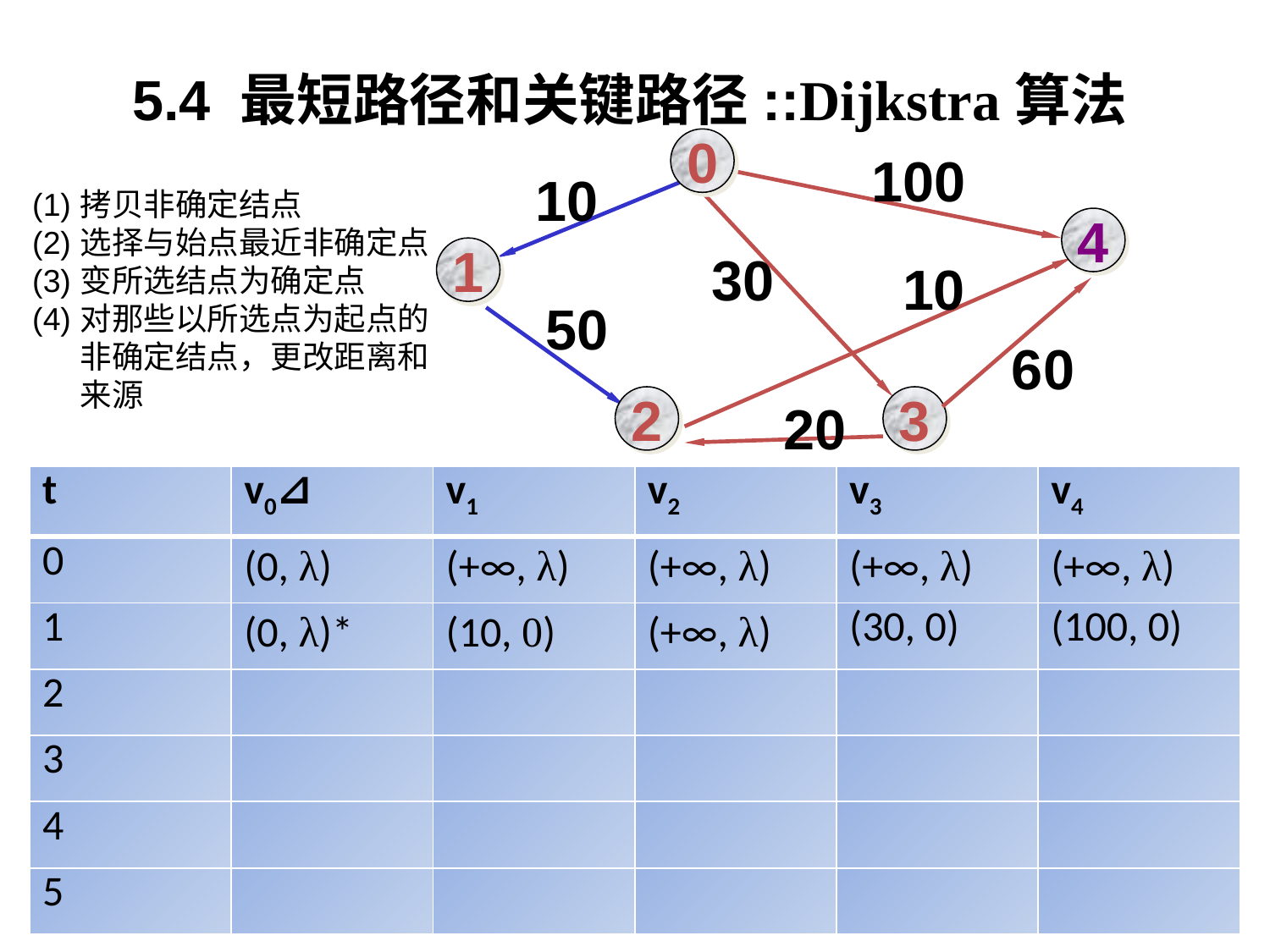

5.4 最短路径和关键路径::Dijkstra算法
0
100
10

拷贝非确定结点
选择与始点最近非确定点
变所选结点为确定点
对那些以所选点为起点的非确定结点，更改距离和来源

4
1
30
10

50

60
2
20
3

| t | v0⊿ | v1 | v2 | v3 | v4 |
| --- | --- | --- | --- | --- | --- |
| 0 | (0, λ) | (+∞, λ) | (+∞, λ) | (+∞, λ) | (+∞, λ) |
| 1 | (0, λ)\* | (10, 0) | (+∞, λ) | (30, 0) | (100, 0) |
| 2 |  |  |  |  |  |
| 3 |  |  |  |  |  |
| 4 |  |  |  |  |  |
| 5 |  |  |  |  |  |